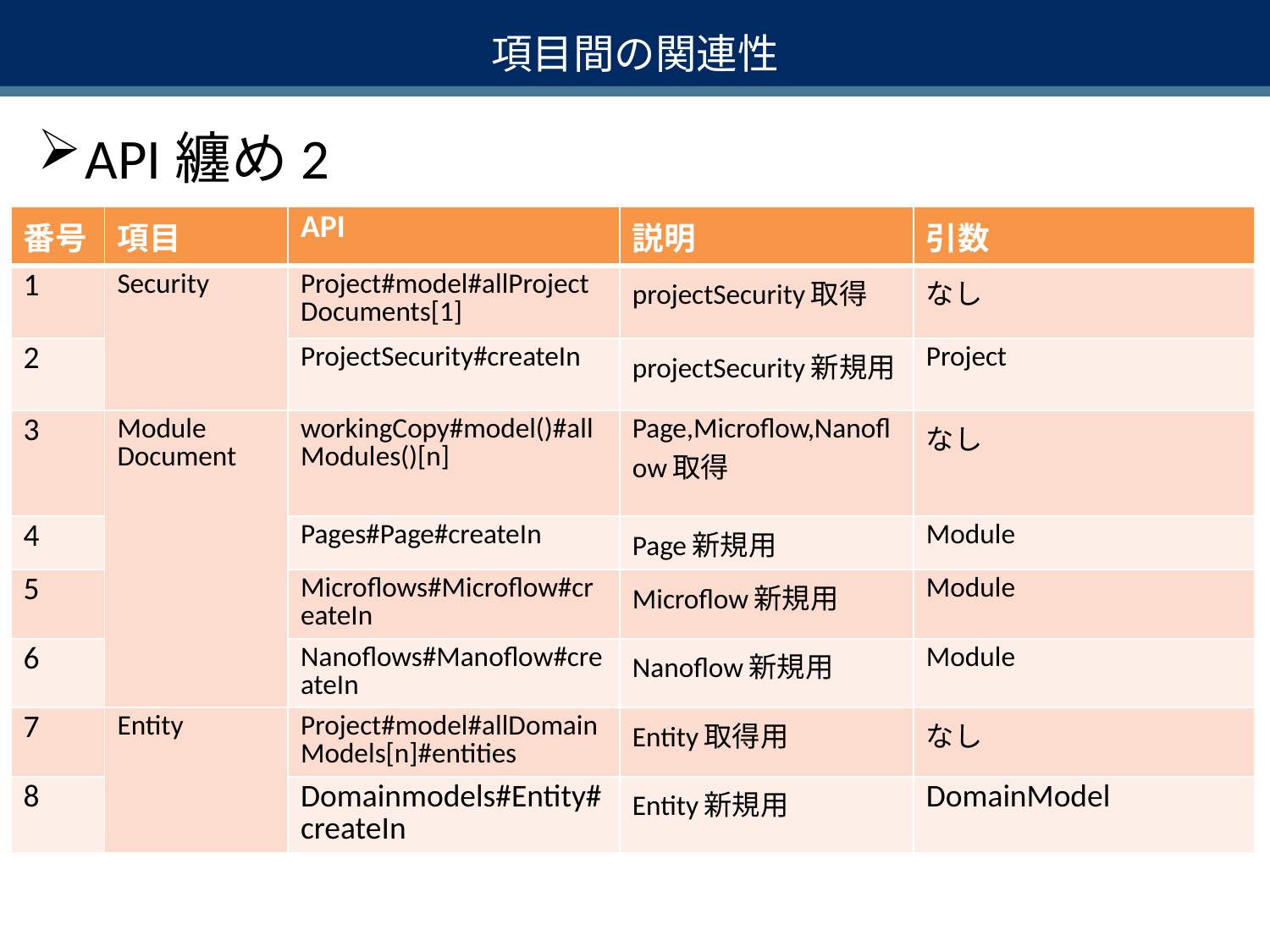

# 項目間の関連性
API纏め2
| 番号 | 項目 | API | 説明 | 引数 |
| --- | --- | --- | --- | --- |
| 1 | Security | Project#model#allProjectDocuments[1] | projectSecurity取得 | なし |
| 2 |  | ProjectSecurity#createIn | projectSecurity新規用 | Project |
| 3 | Module Document | workingCopy#model()#allModules()[n] | Page,Microflow,Nanoflow取得 | なし |
| 4 |  | Pages#Page#createIn | Page新規用 | Module |
| 5 |  | Microflows#Microflow#createIn | Microflow新規用 | Module |
| 6 |  | Nanoflows#Manoflow#createIn | Nanoflow新規用 | Module |
| 7 | Entity | Project#model#allDomainModels[n]#entities | Entity取得用 | なし |
| 8 |  | Domainmodels#Entity#createIn | Entity新規用 | DomainModel |